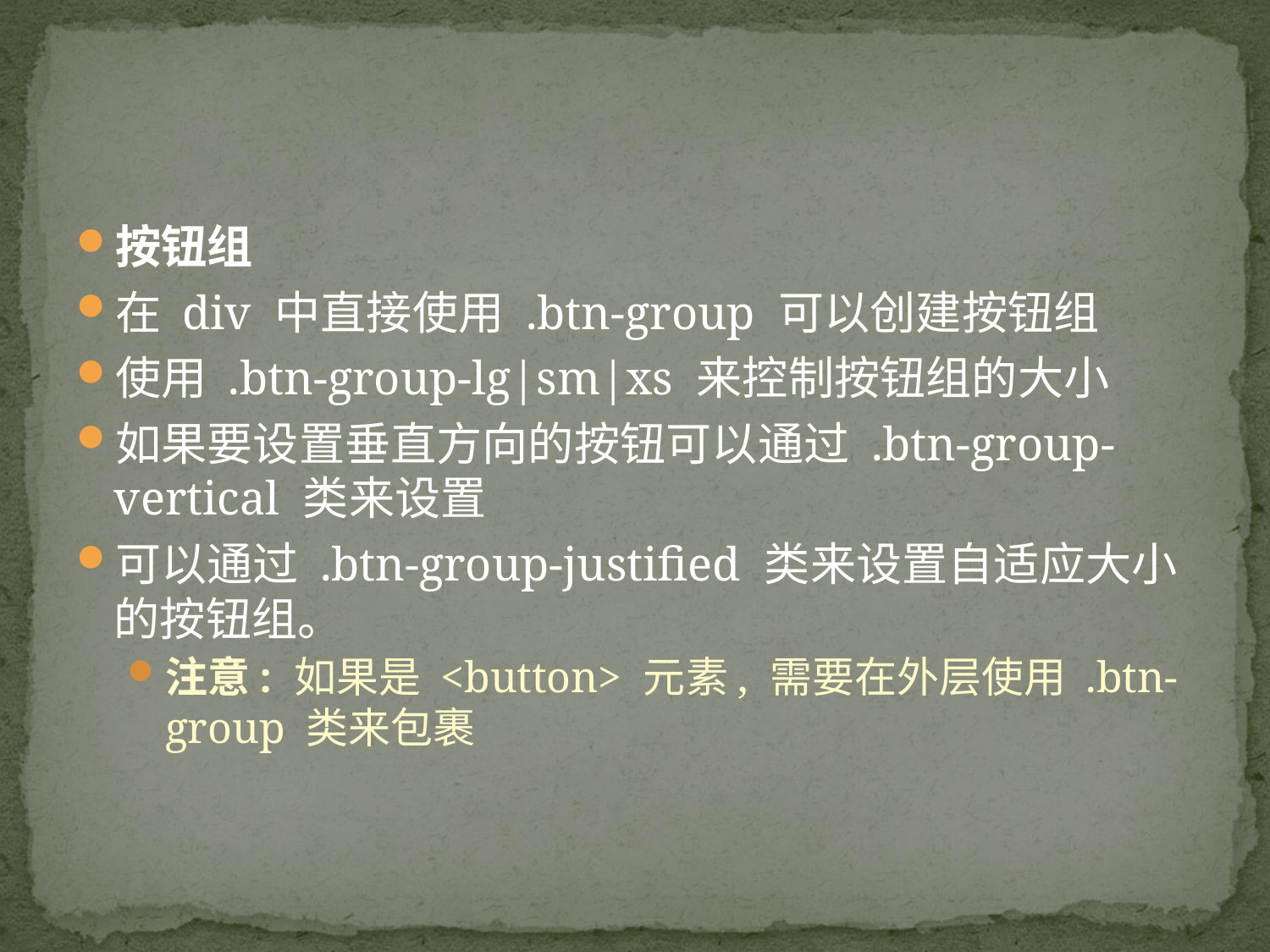

#
按钮组
在 div 中直接使用 .btn-group 可以创建按钮组
使用 .btn-group-lg|sm|xs 来控制按钮组的大小
如果要设置垂直方向的按钮可以通过 .btn-group-vertical 类来设置
可以通过 .btn-group-justified 类来设置自适应大小的按钮组。
注意: 如果是 <button> 元素, 需要在外层使用 .btn-group 类来包裹